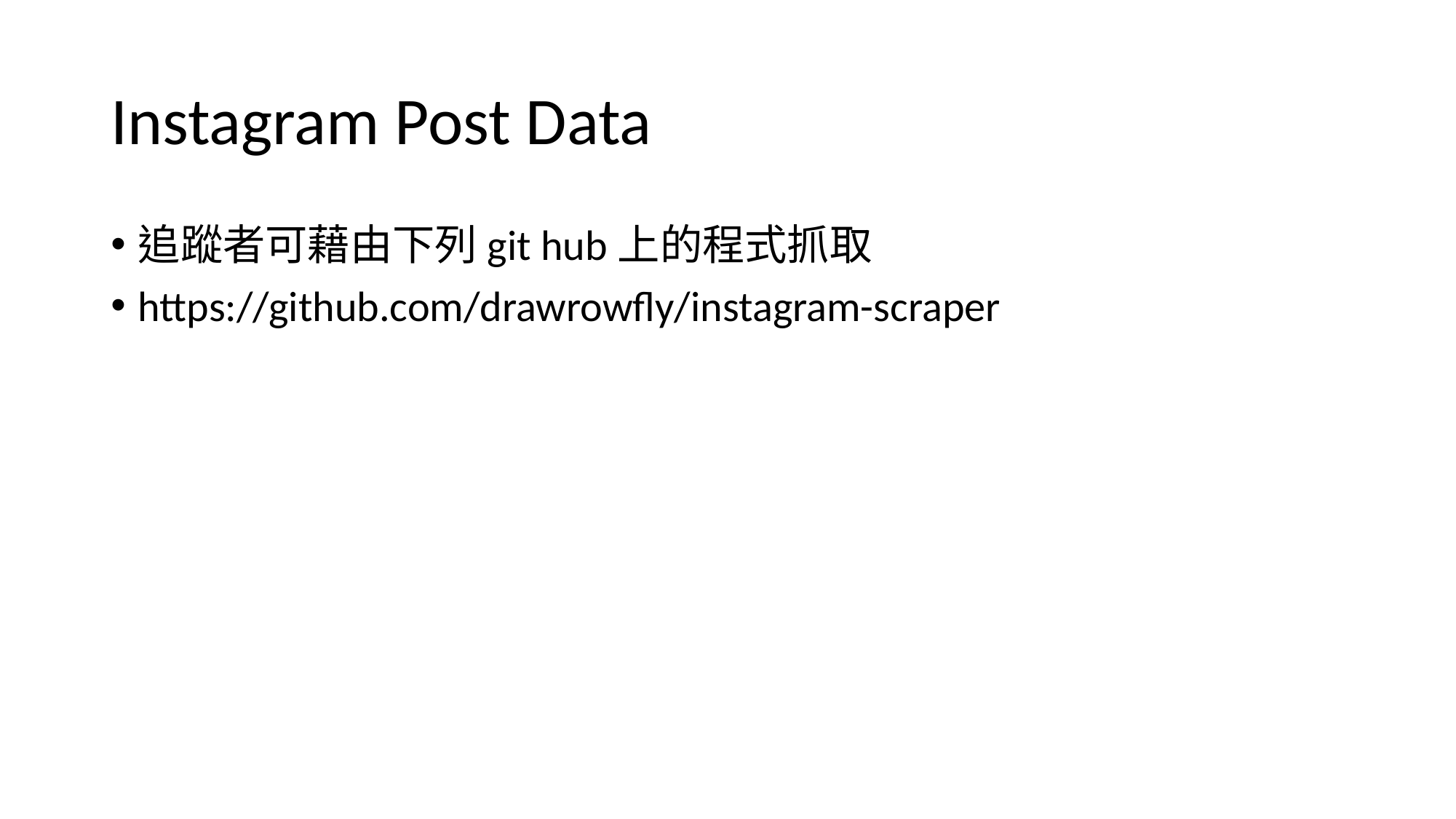

# Instagram Post Data
追蹤者可藉由下列git hub上的程式抓取
https://github.com/drawrowfly/instagram-scraper